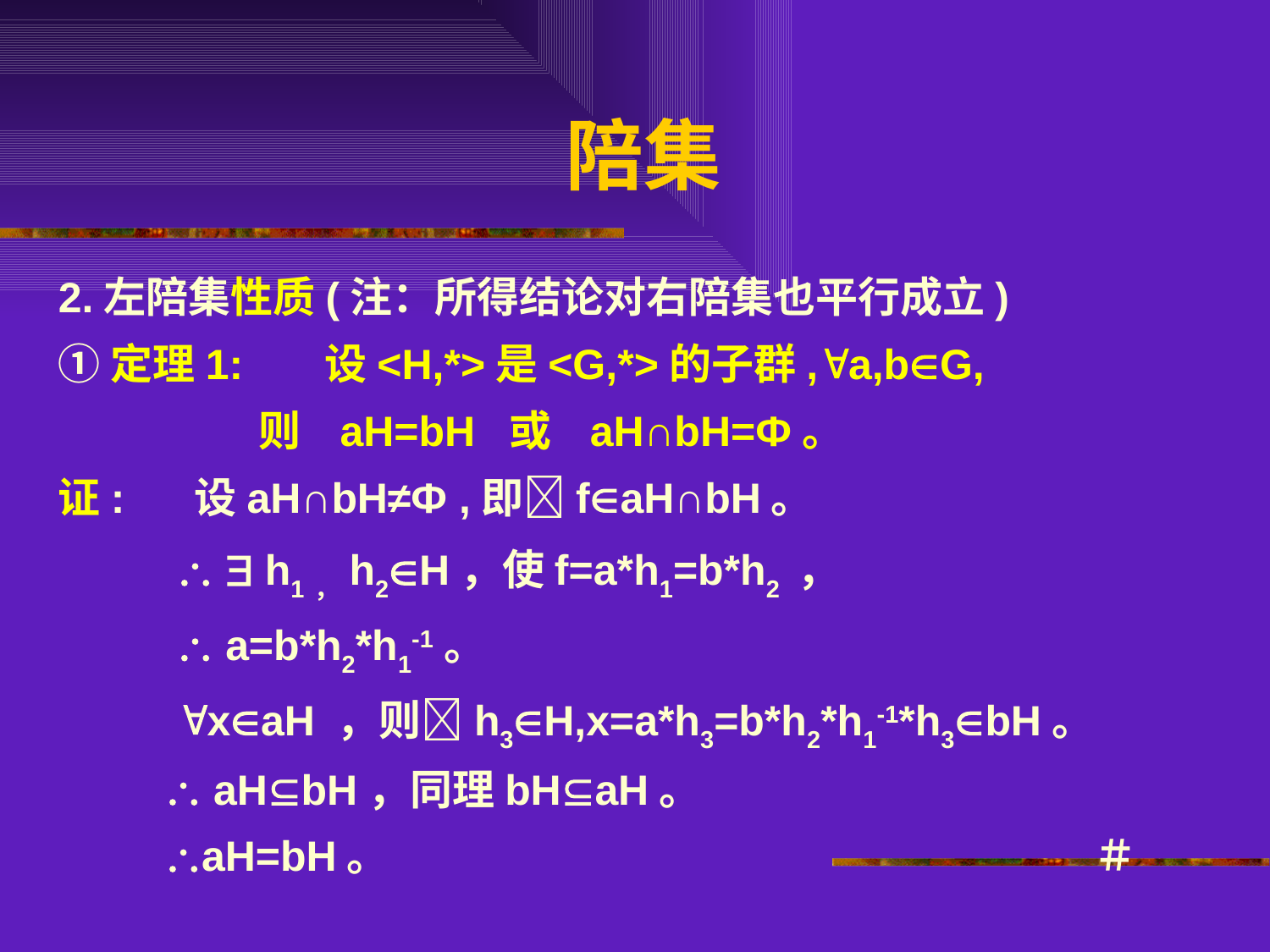

# 陪集
2.左陪集性质(注：所得结论对右陪集也平行成立)
①定理1:      设<H,*>是<G,*>的子群,∀a,b∈G,
                    则   aH=bH  或   aH∩bH=Ф。
证:     设aH∩bH≠Ф ,即∃f∈aH∩bH。
          ∴ ∃ h1，h2∈H，使f=a*h1=b*h2 ，
          ∴ a=b*h2*h1-1。
          ∀x∈aH ，则∃h3∈H,x=a*h3=b*h2*h1-1*h3∈bH。
         ∴ aH⊆bH，同理bH⊆aH。
         ∴aH=bH。                                                                          ＃